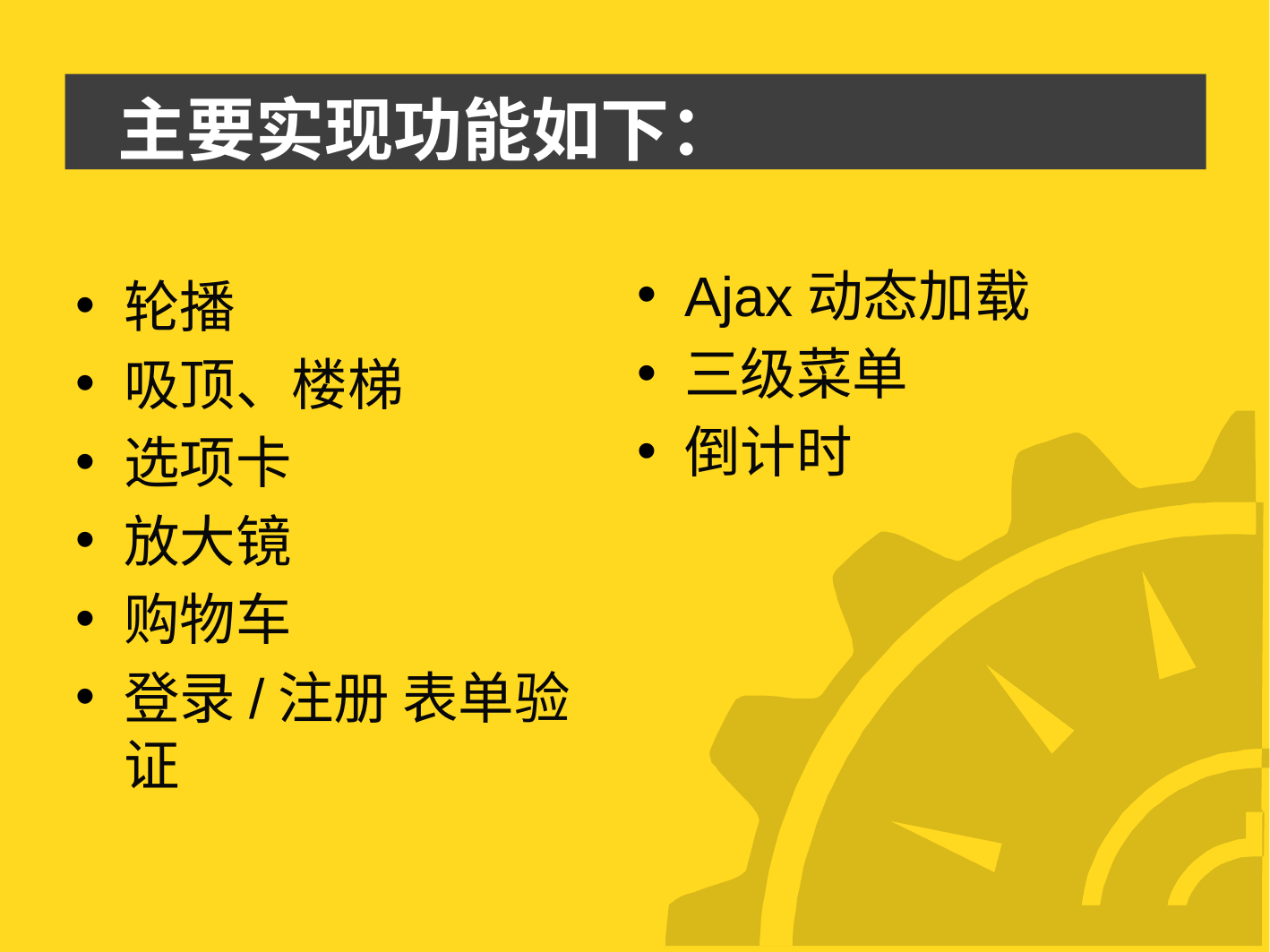

# 主要实现功能如下：
Ajax动态加载
三级菜单
倒计时

轮播
吸顶、楼梯
选项卡
放大镜
购物车
登录/注册 表单验证